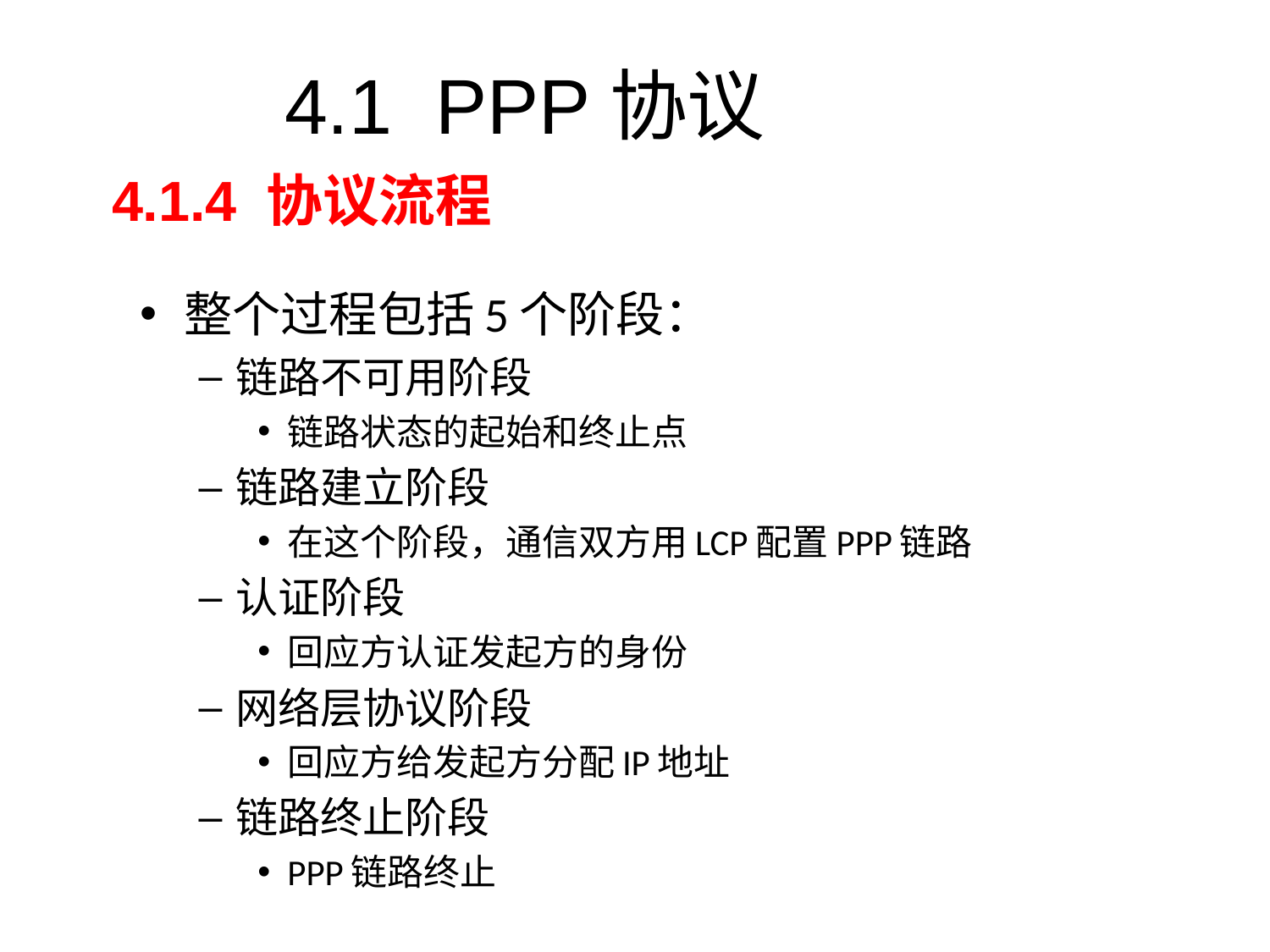

4.1  PPP协议
4.1.4 协议流程
整个过程包括5个阶段：
链路不可用阶段
链路状态的起始和终止点
链路建立阶段
在这个阶段，通信双方用LCP配置PPP链路
认证阶段
回应方认证发起方的身份
网络层协议阶段
回应方给发起方分配IP地址
链路终止阶段
PPP链路终止